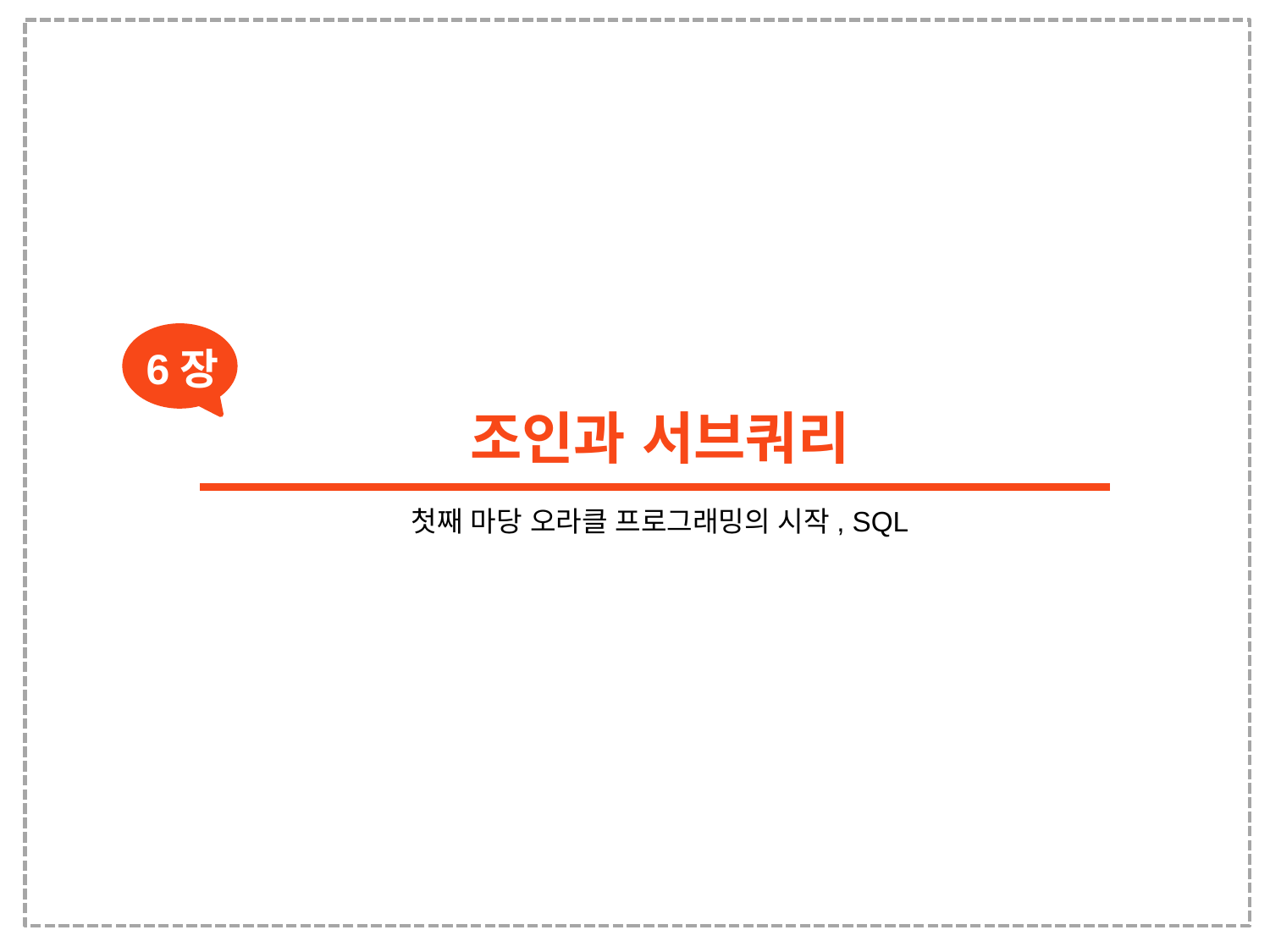

6장
조인과 서브쿼리
첫째 마당 오라클 프로그래밍의 시작, SQL